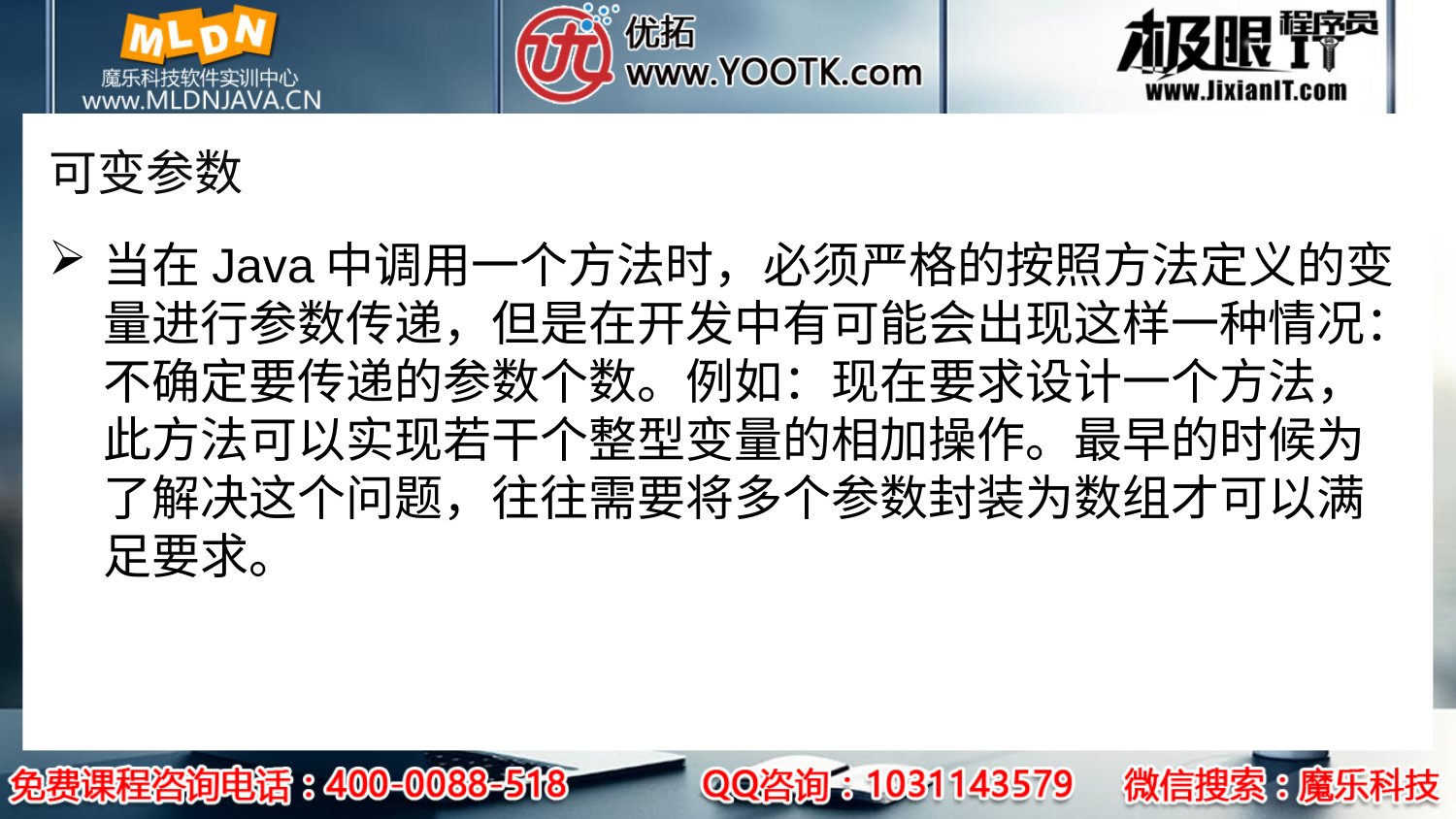

# 可变参数
当在Java中调用一个方法时，必须严格的按照方法定义的变量进行参数传递，但是在开发中有可能会出现这样一种情况：不确定要传递的参数个数。例如：现在要求设计一个方法，此方法可以实现若干个整型变量的相加操作。最早的时候为了解决这个问题，往往需要将多个参数封装为数组才可以满足要求。